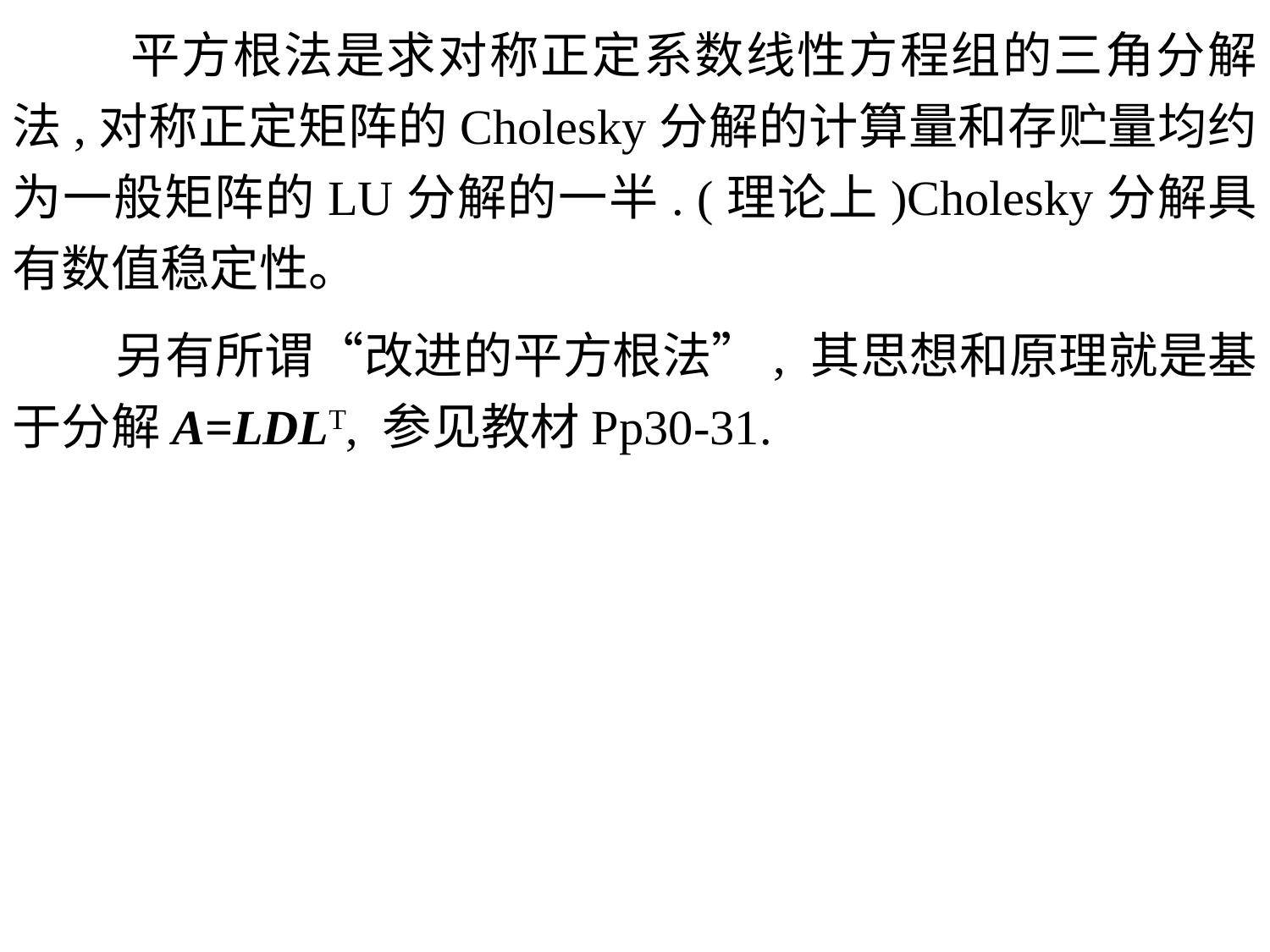

平方根法是求对称正定系数线性方程组的三角分解法,对称正定矩阵的Cholesky分解的计算量和存贮量均约为一般矩阵的LU分解的一半. (理论上)Cholesky分解具有数值稳定性。
        另有所谓“改进的平方根法”, 其思想和原理就是基于分解A=LDLT, 参见教材Pp30-31.